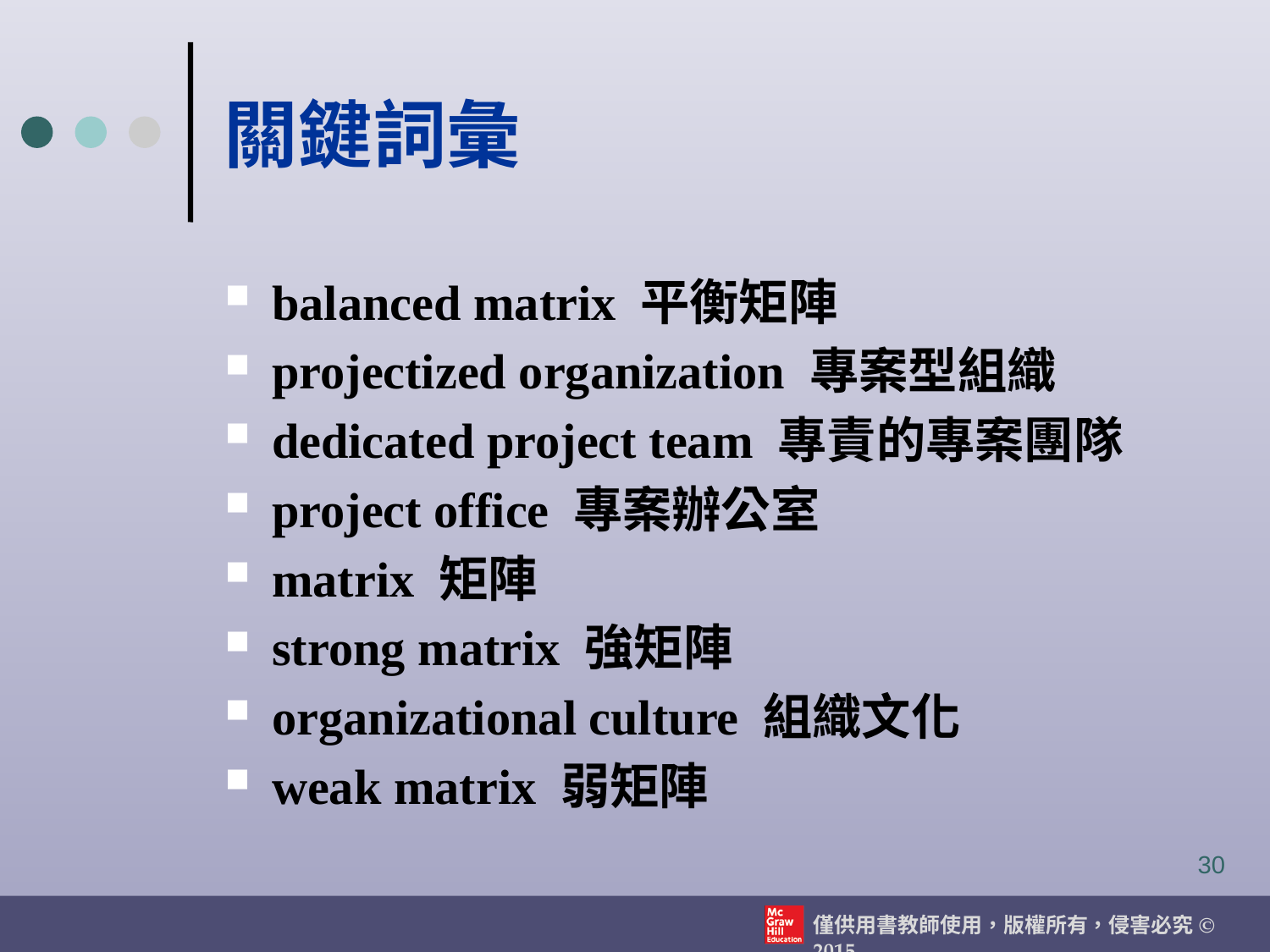

# 關鍵詞彙
balanced matrix 平衡矩陣
projectized organization 專案型組織
dedicated project team 專責的專案團隊
project office 專案辦公室
matrix 矩陣
strong matrix 強矩陣
organizational culture 組織文化
weak matrix 弱矩陣
30